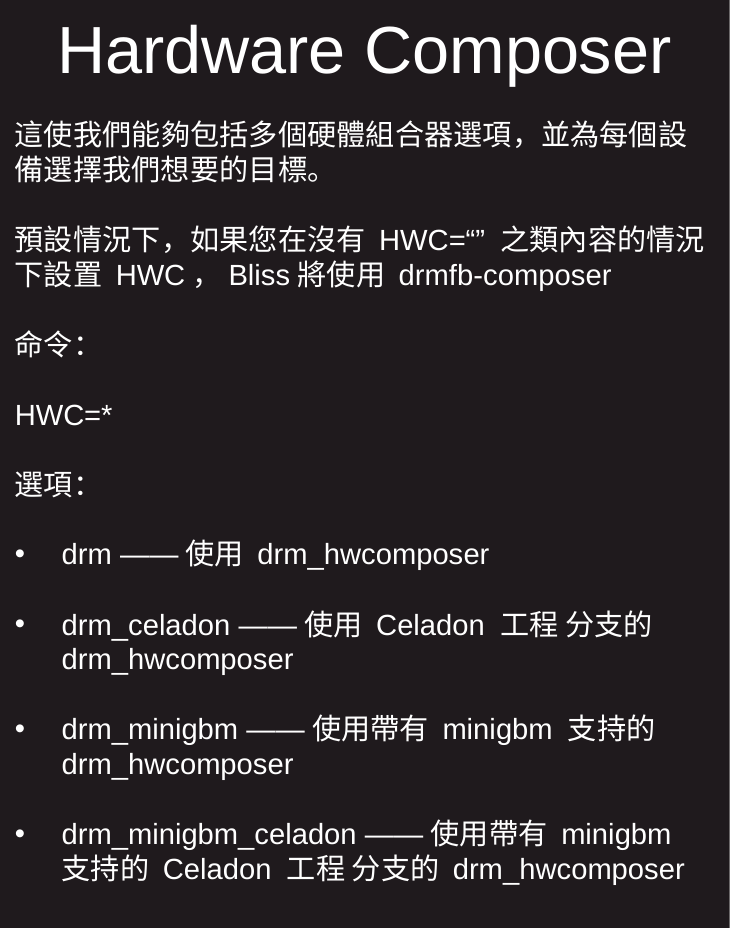

Hardware Composer
這使我們能夠包括多個硬體組合器選項，並為每個設備選擇我們想要的目標。

預設情況下，如果您在沒有 HWC=“” 之類內容的情況下設置 HWC，Bliss將使用 drmfb-composer

命令：

HWC=*

選項：

drm ——使用 drm_hwcomposer

drm_celadon ——使用 Celadon 工程 分支的 drm_hwcomposer

drm_minigbm ——使用帶有 minigbm 支持的 drm_hwcomposer

drm_minigbm_celadon ——使用帶有 minigbm 支持的 Celadon 工程 分支的 drm_hwcomposer